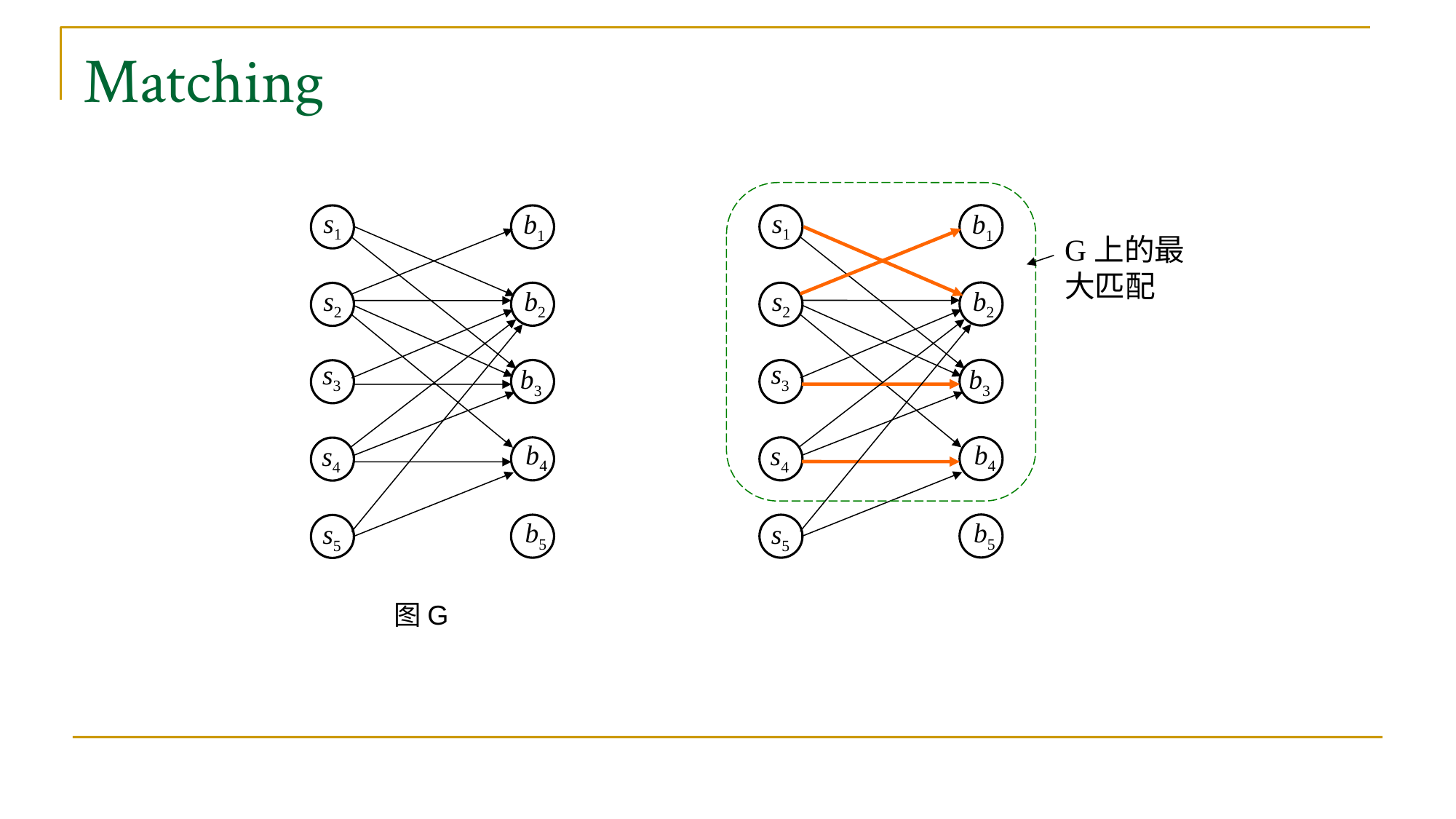

# Matching

s1
s1
b1
b1

G上的最大匹配

s2
b2
s2
b2

s3
s3
b3
b3

b4
b4
s4
s4

b5
b5
s5
s5

图G